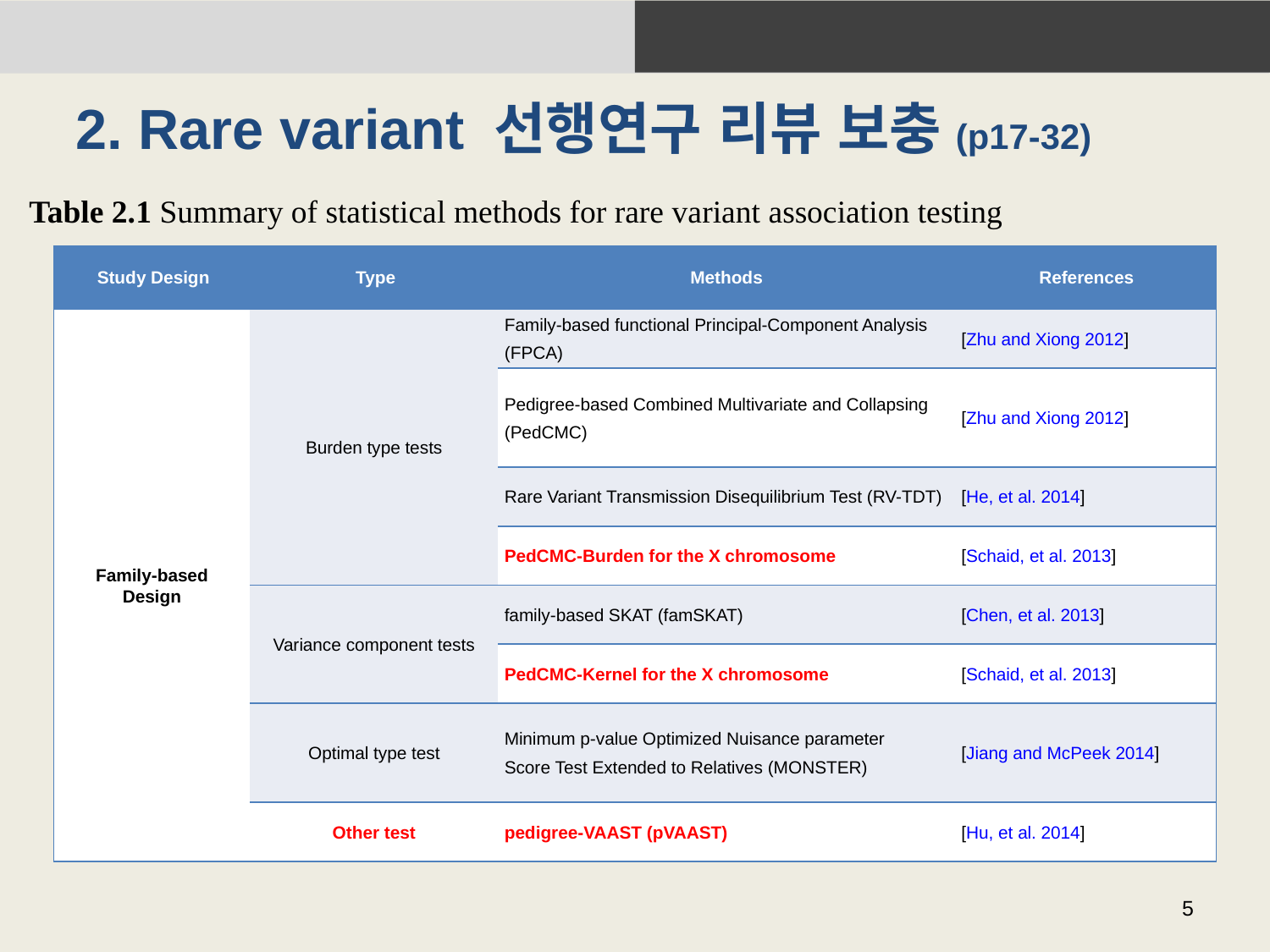

# 2. Rare variant 선행연구 리뷰 보충(p17-32)
Table 2.1 Summary of statistical methods for rare variant association testing
| Study Design | Type | Methods | References |
| --- | --- | --- | --- |
| Family-based Design | Burden type tests | Family-based functional Principal-Component Analysis (FPCA) | [Zhu and Xiong 2012] |
|  |  | Pedigree-based Combined Multivariate and Collapsing (PedCMC) | [Zhu and Xiong 2012] |
|  |  | Rare Variant Transmission Disequilibrium Test (RV-TDT) | [He, et al. 2014] |
|  |  | PedCMC-Burden for the X chromosome | [Schaid, et al. 2013] |
|  | Variance component tests | family-based SKAT (famSKAT) | [Chen, et al. 2013] |
|  |  | PedCMC-Kernel for the X chromosome | [Schaid, et al. 2013] |
|  | Optimal type test | Minimum p-value Optimized Nuisance parameter Score Test Extended to Relatives (MONSTER) | [Jiang and McPeek 2014] |
|  | Other test | pedigree-VAAST (pVAAST) | [Hu, et al. 2014] |
5